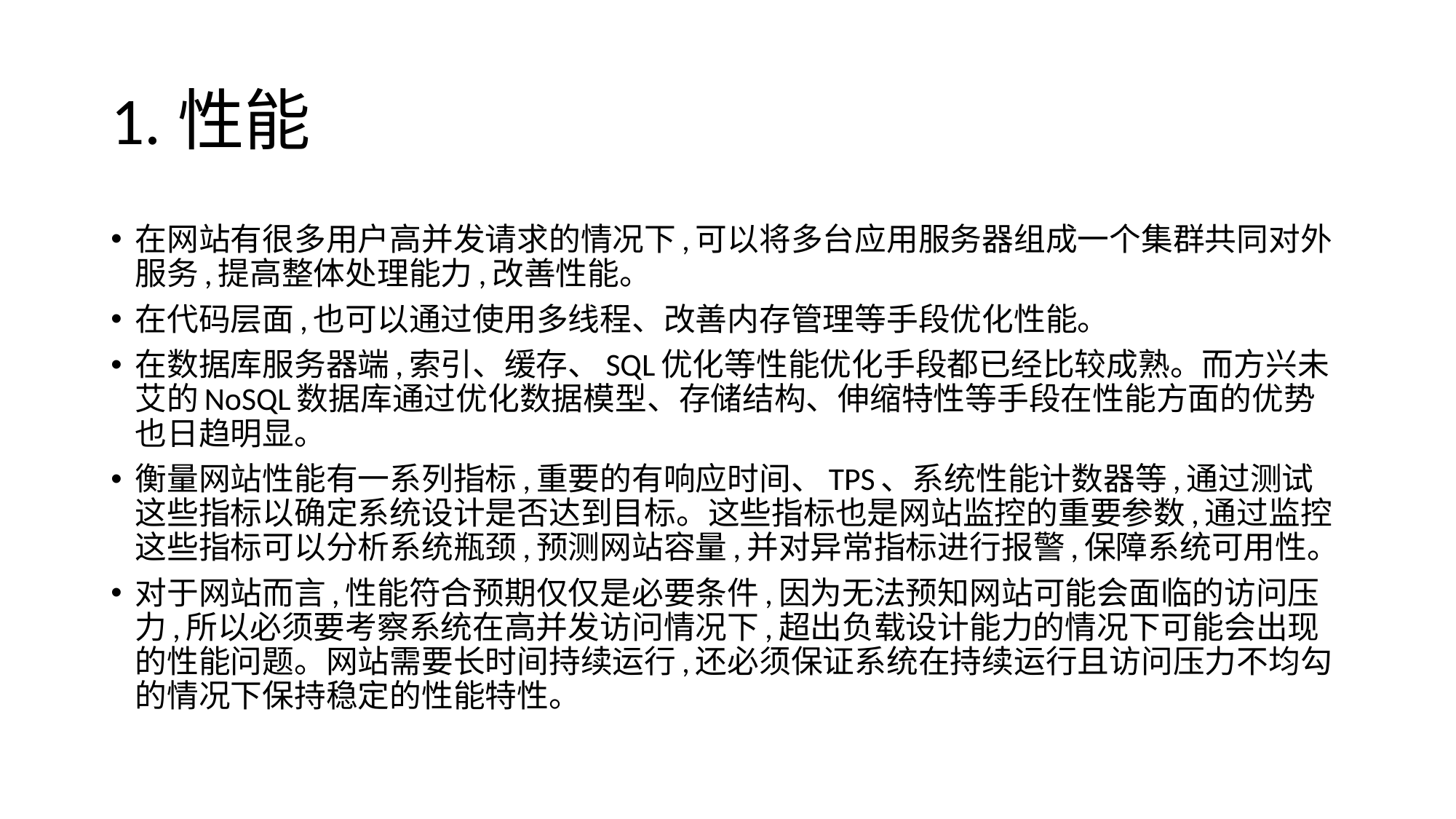

# 1.性能
在网站有很多用户高并发请求的情况下,可以将多台应用服务器组成一个集群共同对外服务,提高整体处理能力,改善性能。
在代码层面,也可以通过使用多线程、改善内存管理等手段优化性能。
在数据库服务器端,索引、缓存、SQL优化等性能优化手段都已经比较成熟。而方兴未艾的NoSQL数据库通过优化数据模型、存储结构、伸缩特性等手段在性能方面的优势也日趋明显。
衡量网站性能有一系列指标,重要的有响应时间、TPS、系统性能计数器等,通过测试这些指标以确定系统设计是否达到目标。这些指标也是网站监控的重要参数,通过监控这些指标可以分析系统瓶颈,预测网站容量,并对异常指标进行报警,保障系统可用性。
对于网站而言,性能符合预期仅仅是必要条件,因为无法预知网站可能会面临的访问压力,所以必须要考察系统在高并发访问情况下,超出负载设计能力的情况下可能会出现的性能问题。网站需要长时间持续运行,还必须保证系统在持续运行且访问压力不均勾的情况下保持稳定的性能特性。